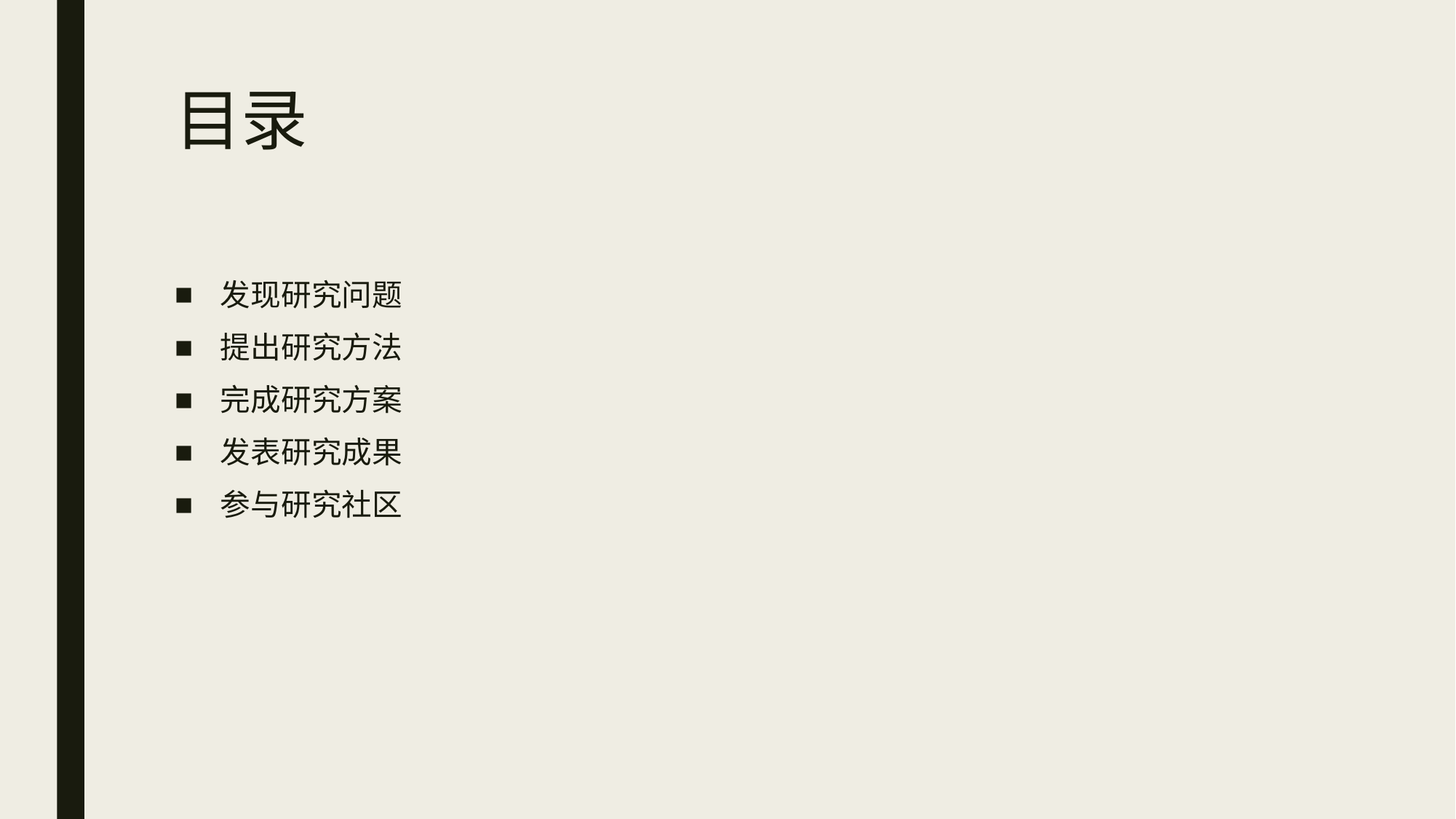

# 目录
发现研究问题
提出研究方法
完成研究方案
发表研究成果
参与研究社区